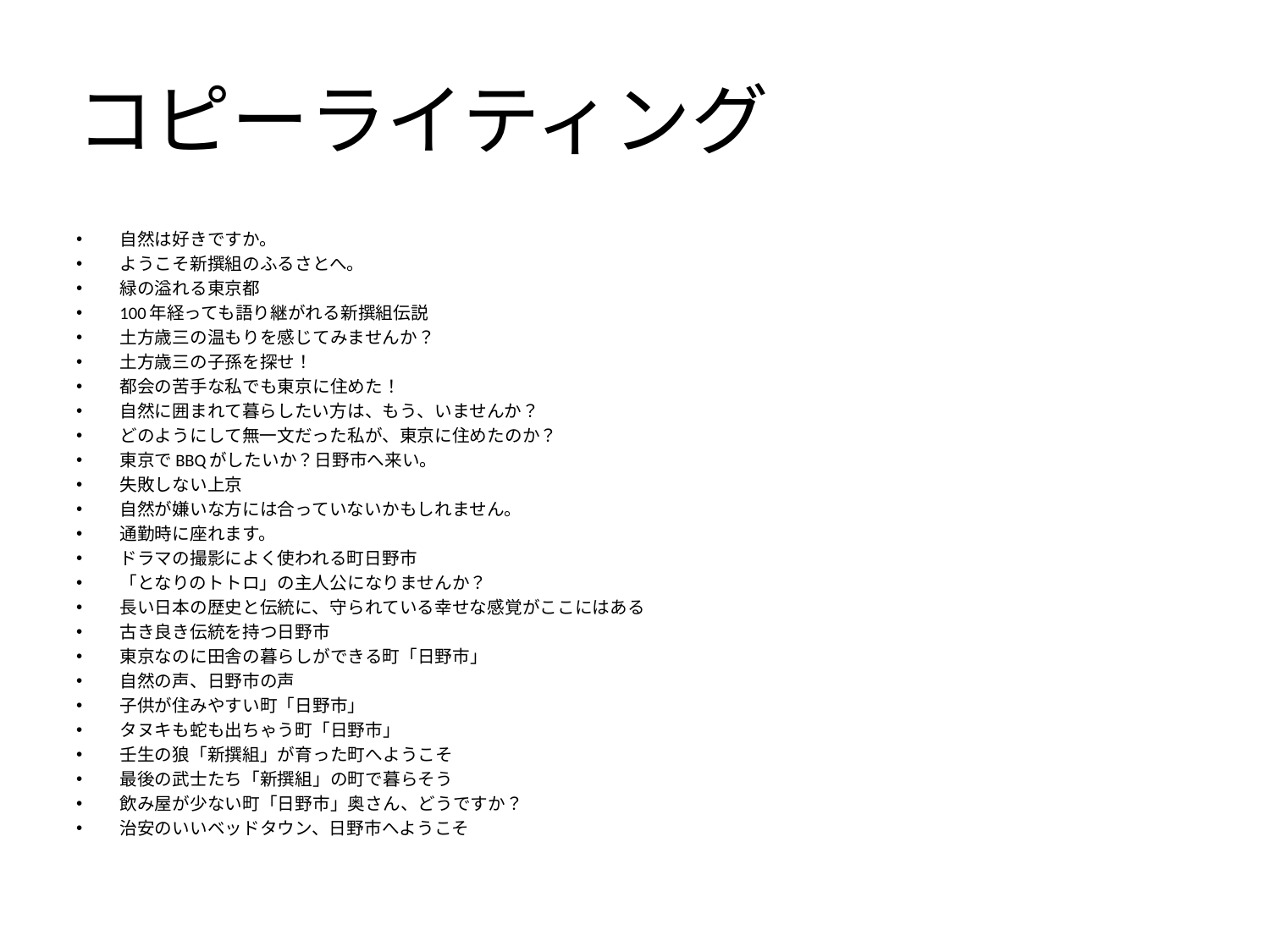

# コピーライティング
自然は好きですか。
ようこそ新撰組のふるさとへ。
緑の溢れる東京都
100年経っても語り継がれる新撰組伝説
土方歳三の温もりを感じてみませんか？
土方歳三の子孫を探せ！
都会の苦手な私でも東京に住めた！
自然に囲まれて暮らしたい方は、もう、いませんか？
どのようにして無一文だった私が、東京に住めたのか？
東京でBBQがしたいか？日野市へ来い。
失敗しない上京
自然が嫌いな方には合っていないかもしれません。
通勤時に座れます。
ドラマの撮影によく使われる町日野市
「となりのトトロ」の主人公になりませんか？
長い日本の歴史と伝統に、守られている幸せな感覚がここにはある
古き良き伝統を持つ日野市
東京なのに田舎の暮らしができる町「日野市」
自然の声、日野市の声
子供が住みやすい町「日野市」
タヌキも蛇も出ちゃう町「日野市」
壬生の狼「新撰組」が育った町へようこそ
最後の武士たち「新撰組」の町で暮らそう
飲み屋が少ない町「日野市」奥さん、どうですか？
治安のいいベッドタウン、日野市へようこそ